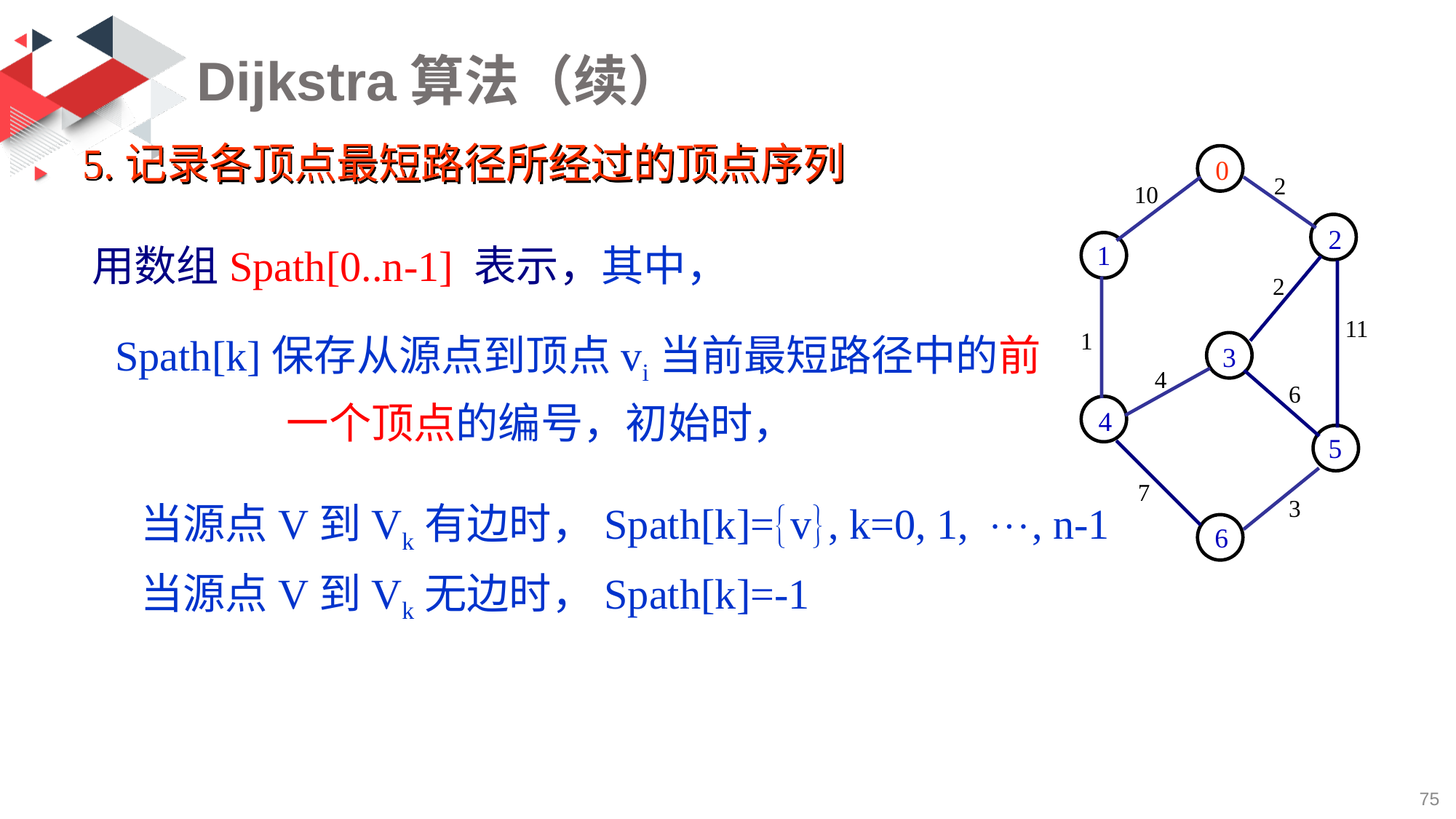

# Dijkstra算法（续）
5.记录各顶点最短路径所经过的顶点序列

0
2
10

2

1

2

11
1

3
4

6

4

5

7
3

6
用数组Spath[0..n-1] 表示，其中，
Spath[k]保存从源点到顶点vi当前最短路径中的前一个顶点的编号，初始时，
当源点V到Vk有边时，Spath[k]={v}, k=0, 1,  …, n-1
当源点V到Vk无边时，Spath[k]=-1
75